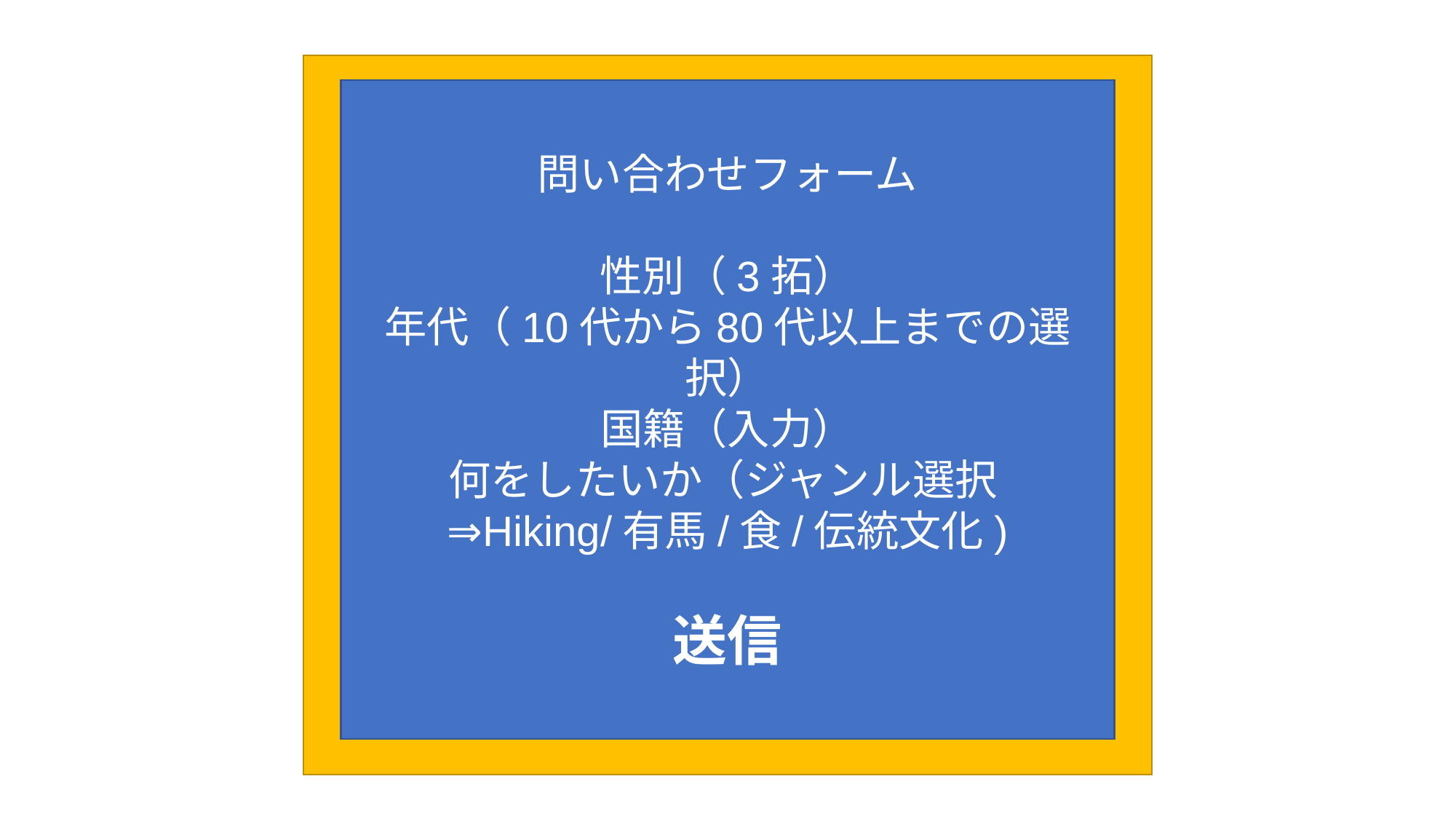

問い合わせフォーム

性別（3拓）
年代（10代から80代以上までの選択）
国籍（入力）
何をしたいか（ジャンル選択
⇒Hiking/有馬/食/伝統文化)

送信